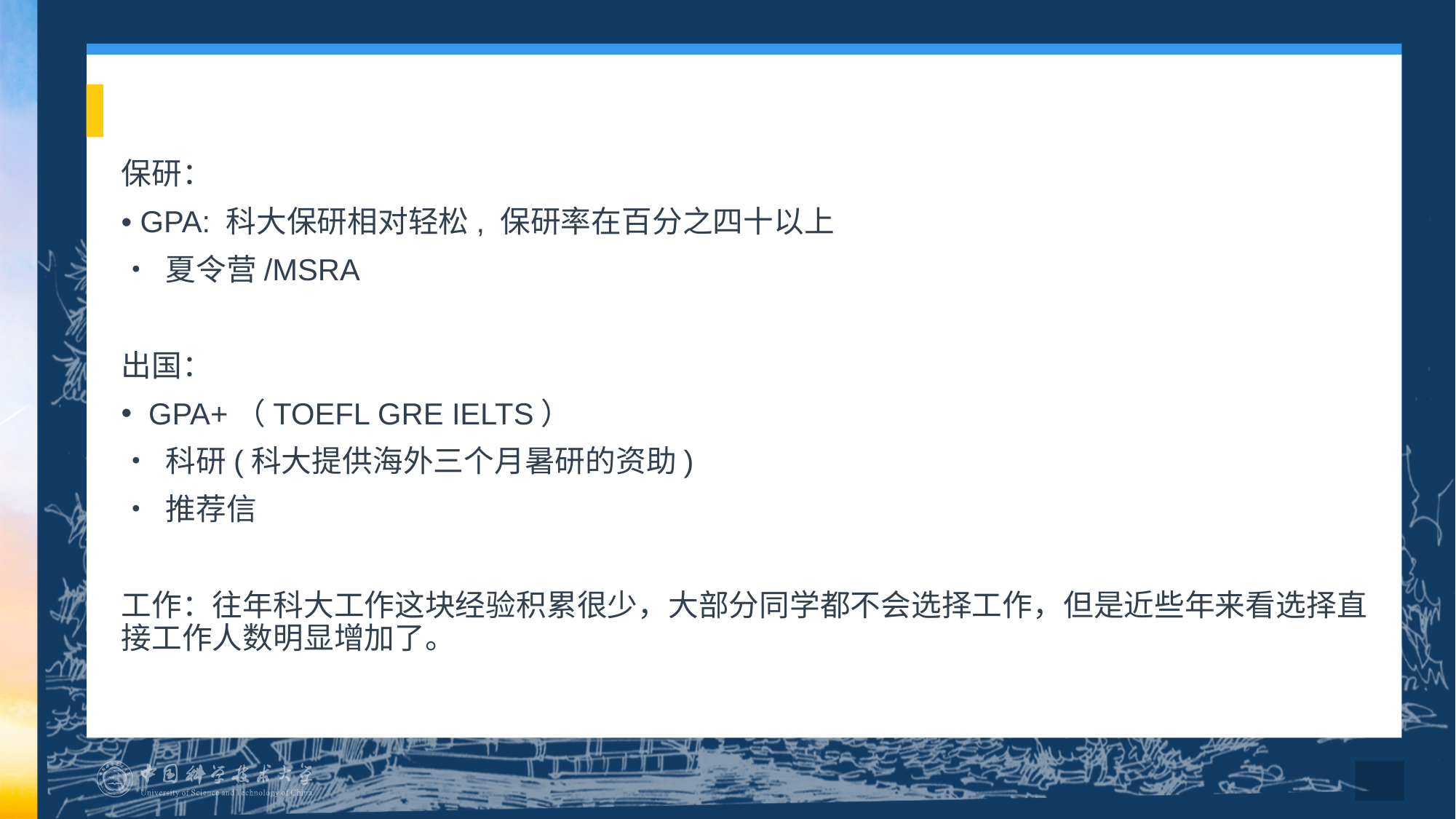

#
保研：
• GPA: 科大保研相对轻松, 保研率在百分之四十以上
• 夏令营/MSRA

出国：
GPA+（TOEFL GRE IELTS）
• 科研(科大提供海外三个月暑研的资助)
• 推荐信

工作：往年科大工作这块经验积累很少，大部分同学都不会选择工作，但是近些年来看选择直接工作人数明显增加了。
6